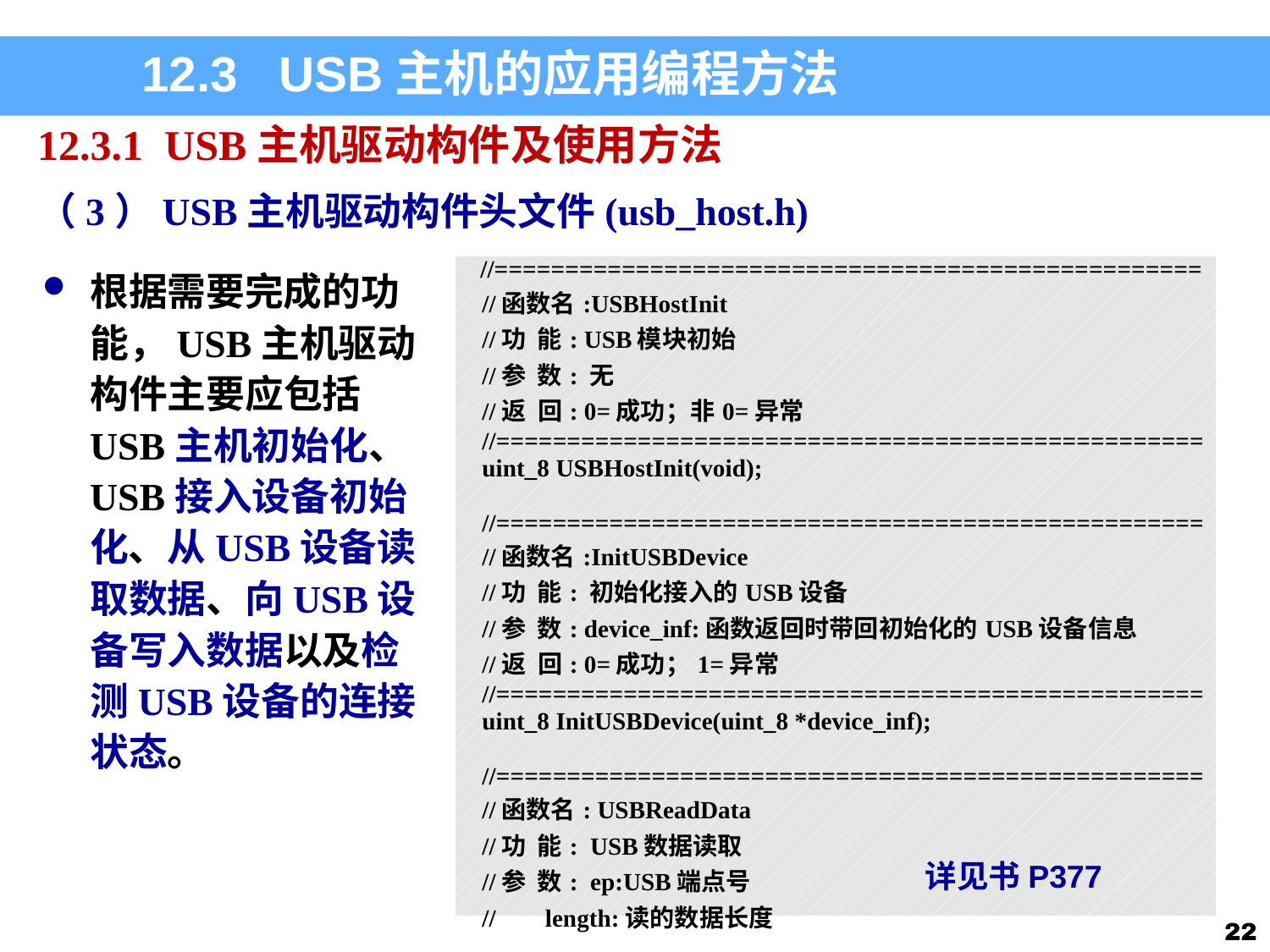

12.3   USB主机的应用编程方法
12.3.1  USB主机驱动构件及使用方法
（3）USB主机驱动构件头文件(usb_host.h)
根据需要完成的功能，USB主机驱动构件主要应包括USB主机初始化、USB接入设备初始化、从USB设备读取数据、向USB设备写入数据以及检测USB设备的连接状态。
| //================================================== //函数名:USBHostInit //功 能: USB模块初始 //参 数: 无 //返 回: 0=成功；非0=异常 //================================================== uint\_8 USBHostInit(void);   //================================================== //函数名:InitUSBDevice //功 能: 初始化接入的USB设备 //参 数: device\_inf:函数返回时带回初始化的USB设备信息 //返 回: 0=成功；1=异常 //================================================== uint\_8 InitUSBDevice(uint\_8 \*device\_inf); //================================================== //函数名: USBReadData //功 能: USB数据读取 //参 数: ep:USB端点号 // length:读的数据长度  …….. |
| --- |

详见书P377
22